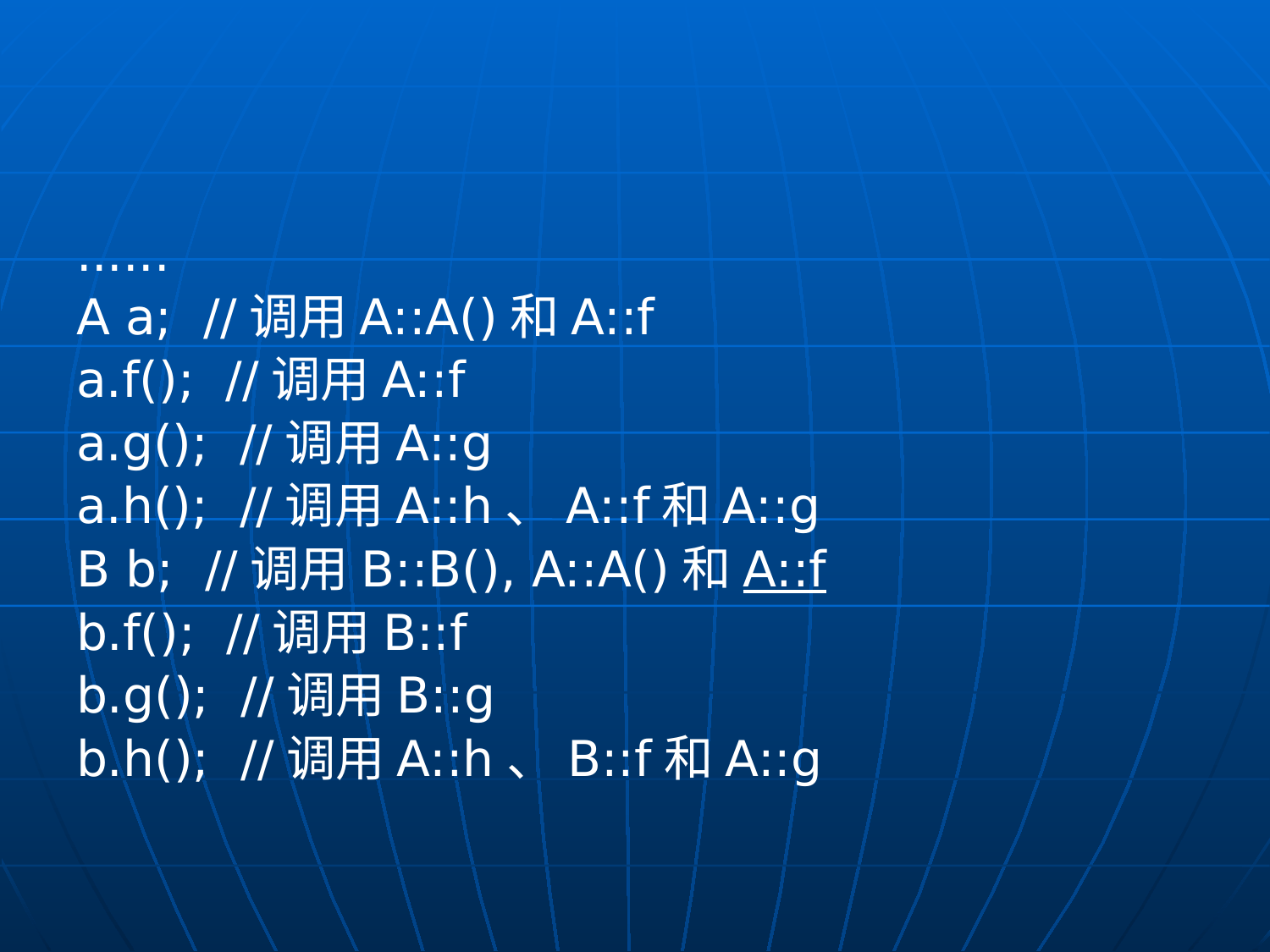

#
......
A a;  //调用A::A()和A::f
a.f();  //调用A::f
a.g();  //调用A::g
a.h();  //调用A::h、A::f和A::g
B b;  //调用B::B(), A::A()和A::f
b.f();  //调用B::f
b.g();  //调用B::g
b.h();  //调用A::h、B::f和A::g